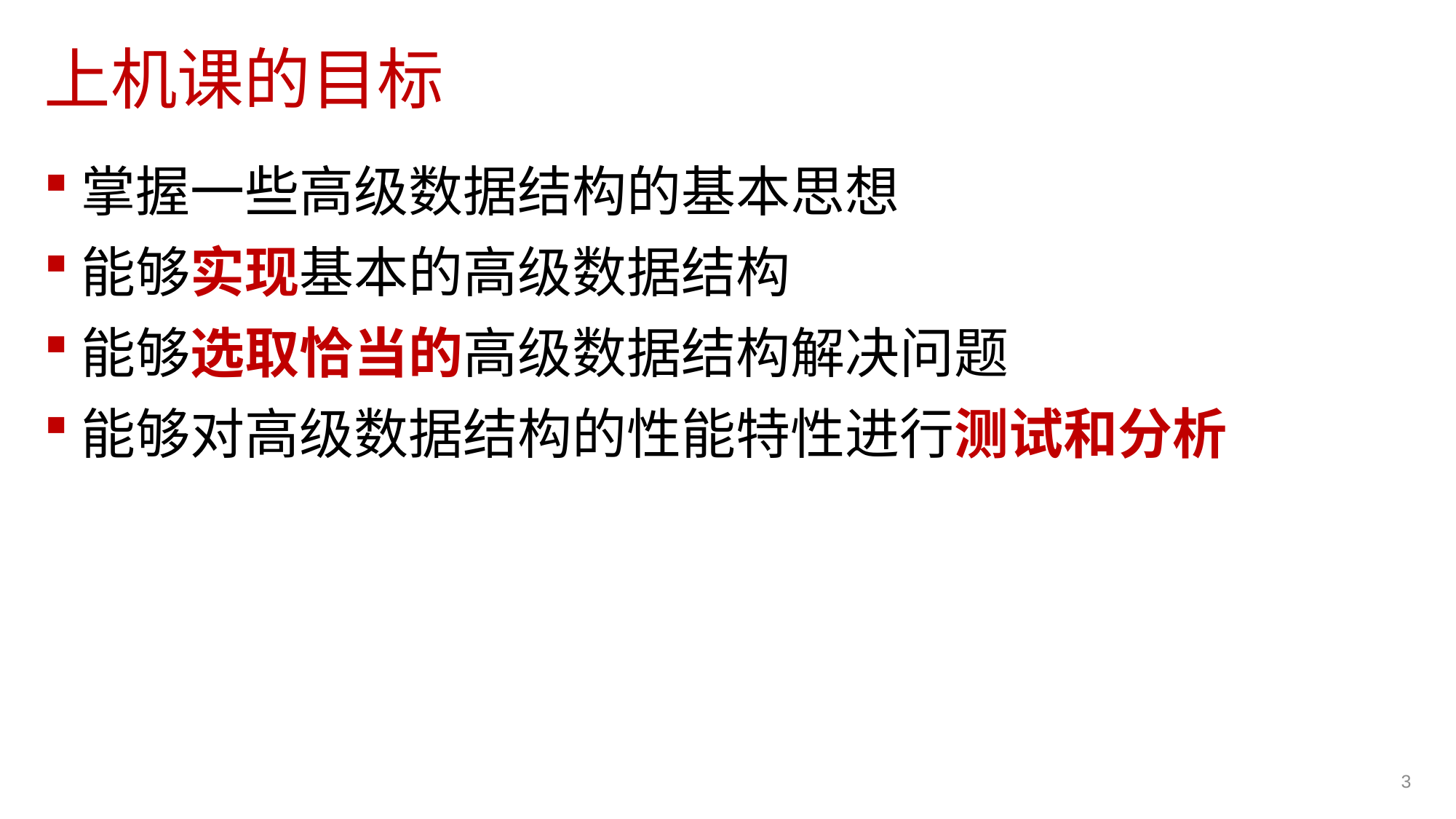

# 上机课的目标
掌握一些高级数据结构的基本思想
能够实现基本的高级数据结构
能够选取恰当的高级数据结构解决问题
能够对高级数据结构的性能特性进行测试和分析

3